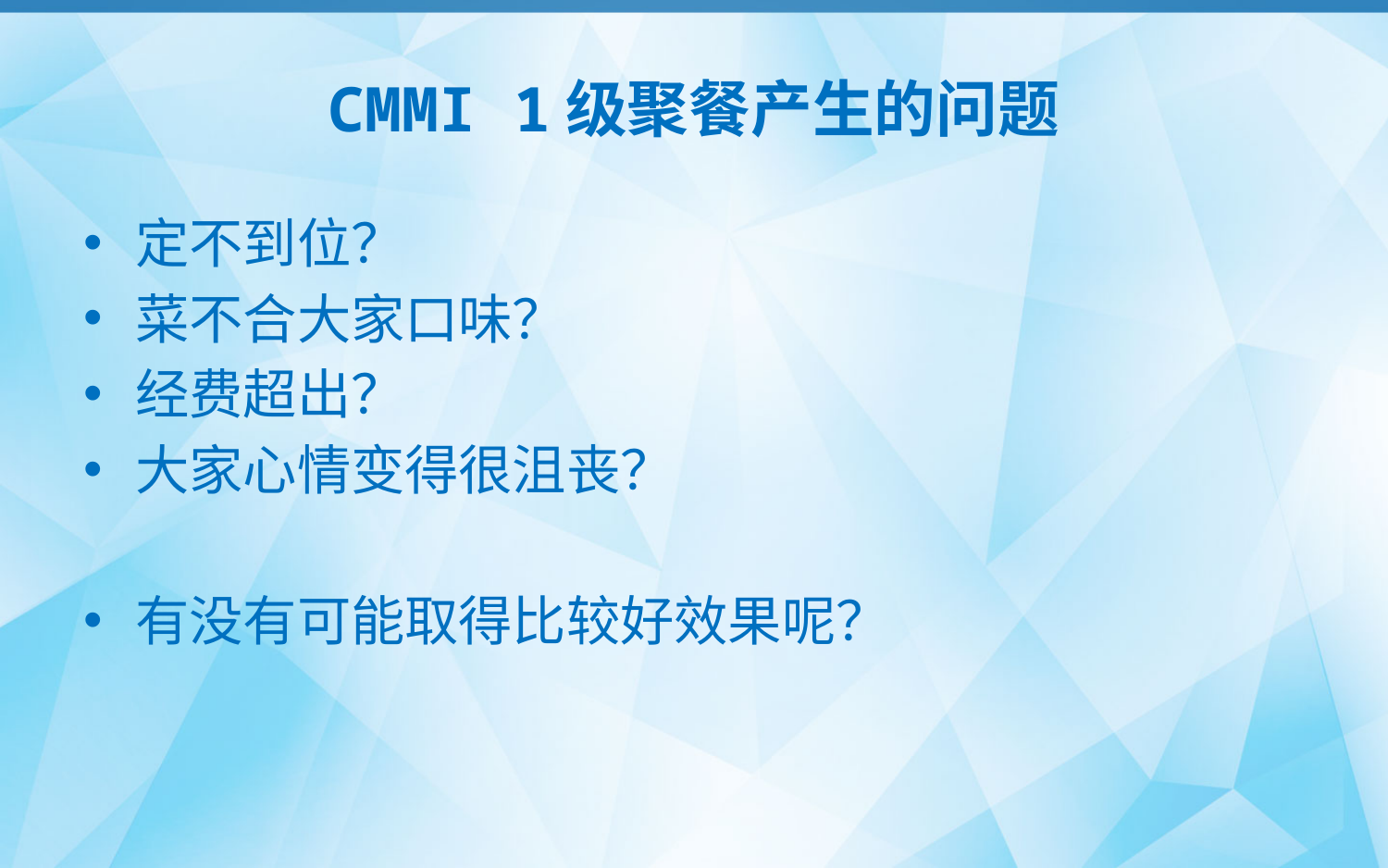

# CMMI 1级聚餐产生的问题
定不到位？
菜不合大家口味？
经费超出？
大家心情变得很沮丧？

有没有可能取得比较好效果呢？